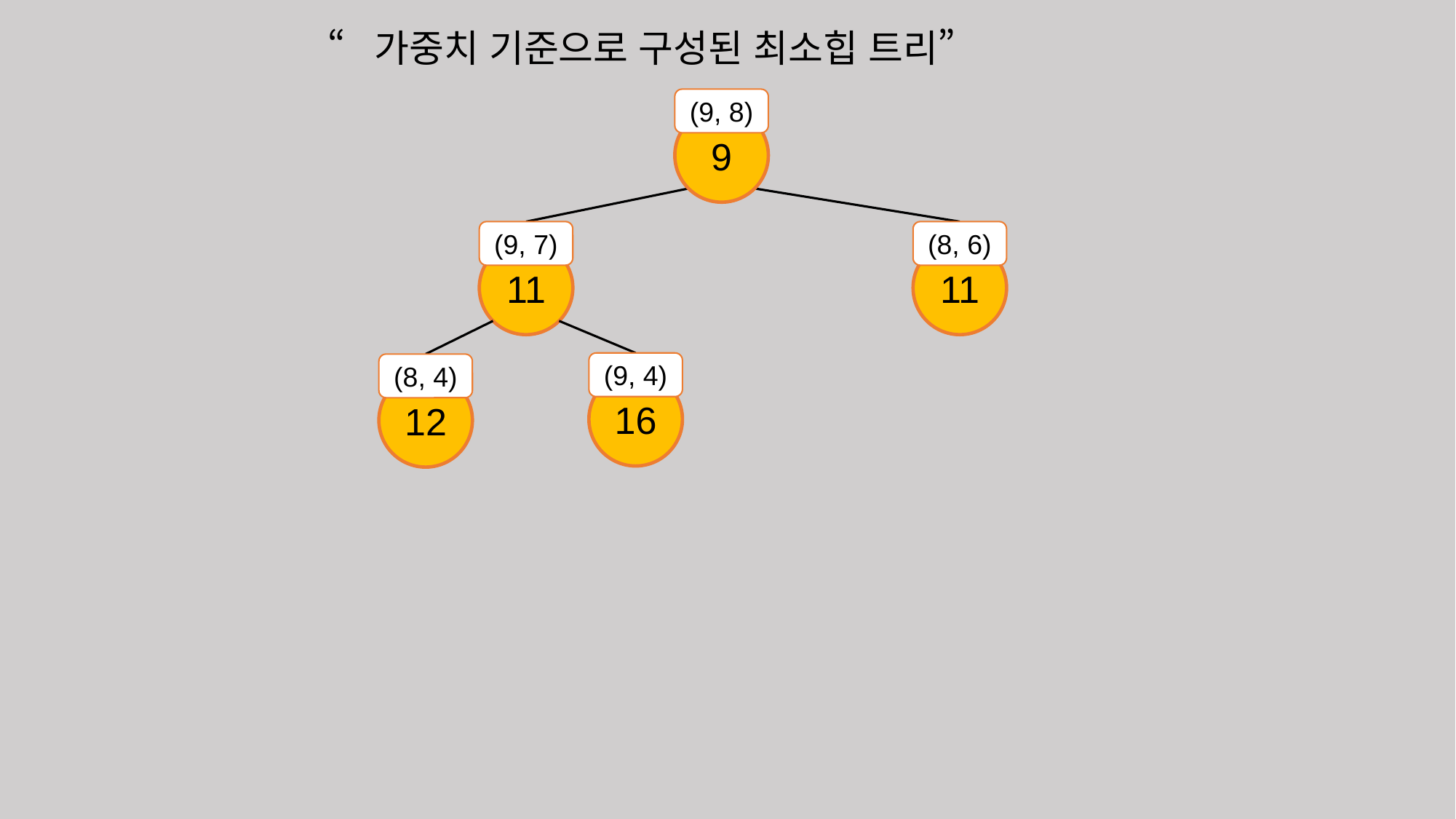

“가중치 기준으로 구성된 최소힙 트리”
(9, 8)
9
(9, 7)
11
(8, 6)
11
(9, 4)
16
(8, 4)
12